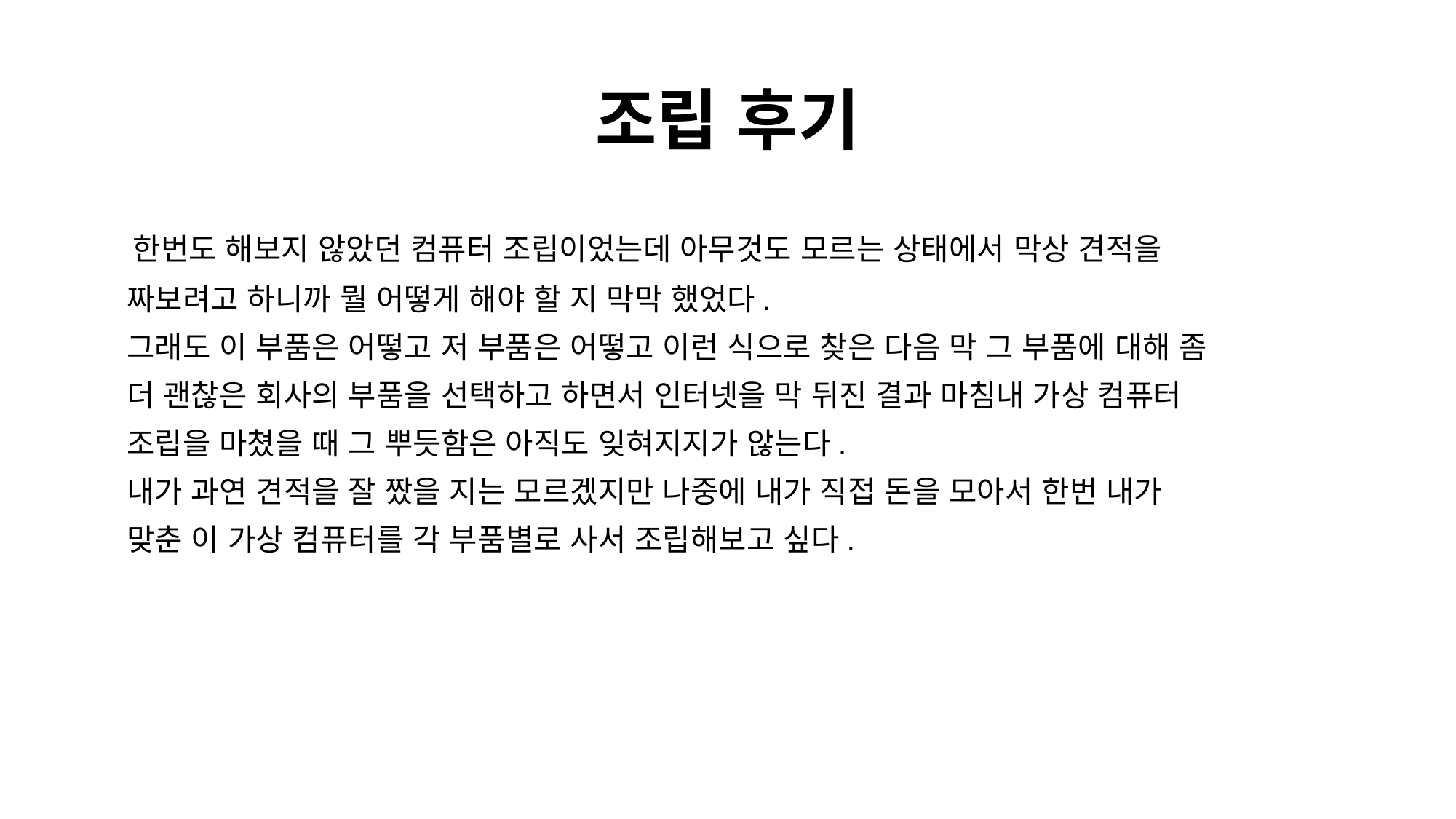

# 조립 후기
 한번도 해보지 않았던 컴퓨터 조립이었는데 아무것도 모르는 상태에서 막상 견적을
 짜보려고 하니까 뭘 어떻게 해야 할 지 막막 했었다.
 그래도 이 부품은 어떻고 저 부품은 어떻고 이런 식으로 찾은 다음 막 그 부품에 대해 좀
 더 괜찮은 회사의 부품을 선택하고 하면서 인터넷을 막 뒤진 결과 마침내 가상 컴퓨터
 조립을 마쳤을 때 그 뿌듯함은 아직도 잊혀지지가 않는다.
 내가 과연 견적을 잘 짰을 지는 모르겠지만 나중에 내가 직접 돈을 모아서 한번 내가
 맞춘 이 가상 컴퓨터를 각 부품별로 사서 조립해보고 싶다.